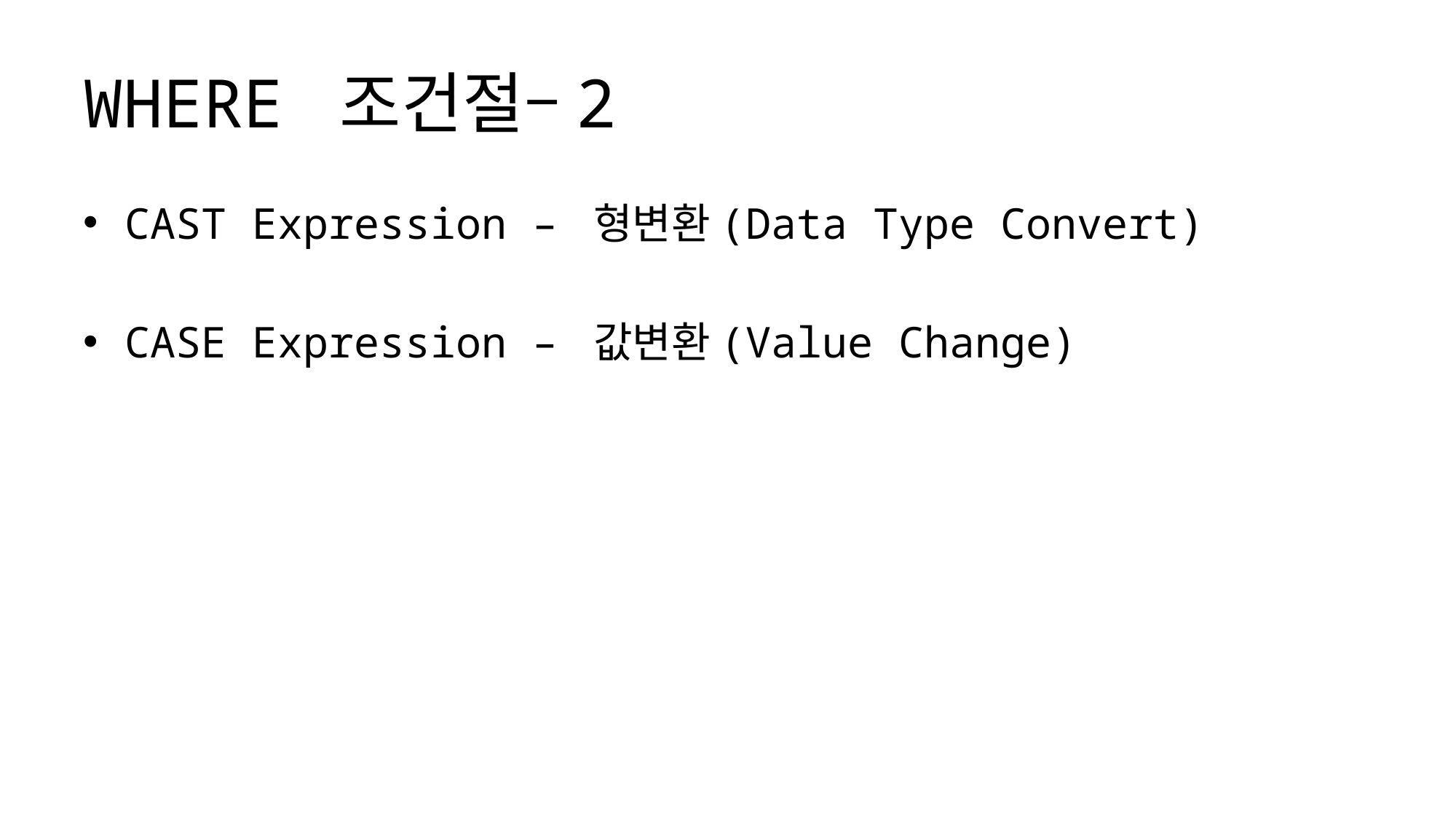

# WHERE 조건절–2
CAST Expression – 형변환(Data Type Convert)

CASE Expression – 값변환(Value Change)